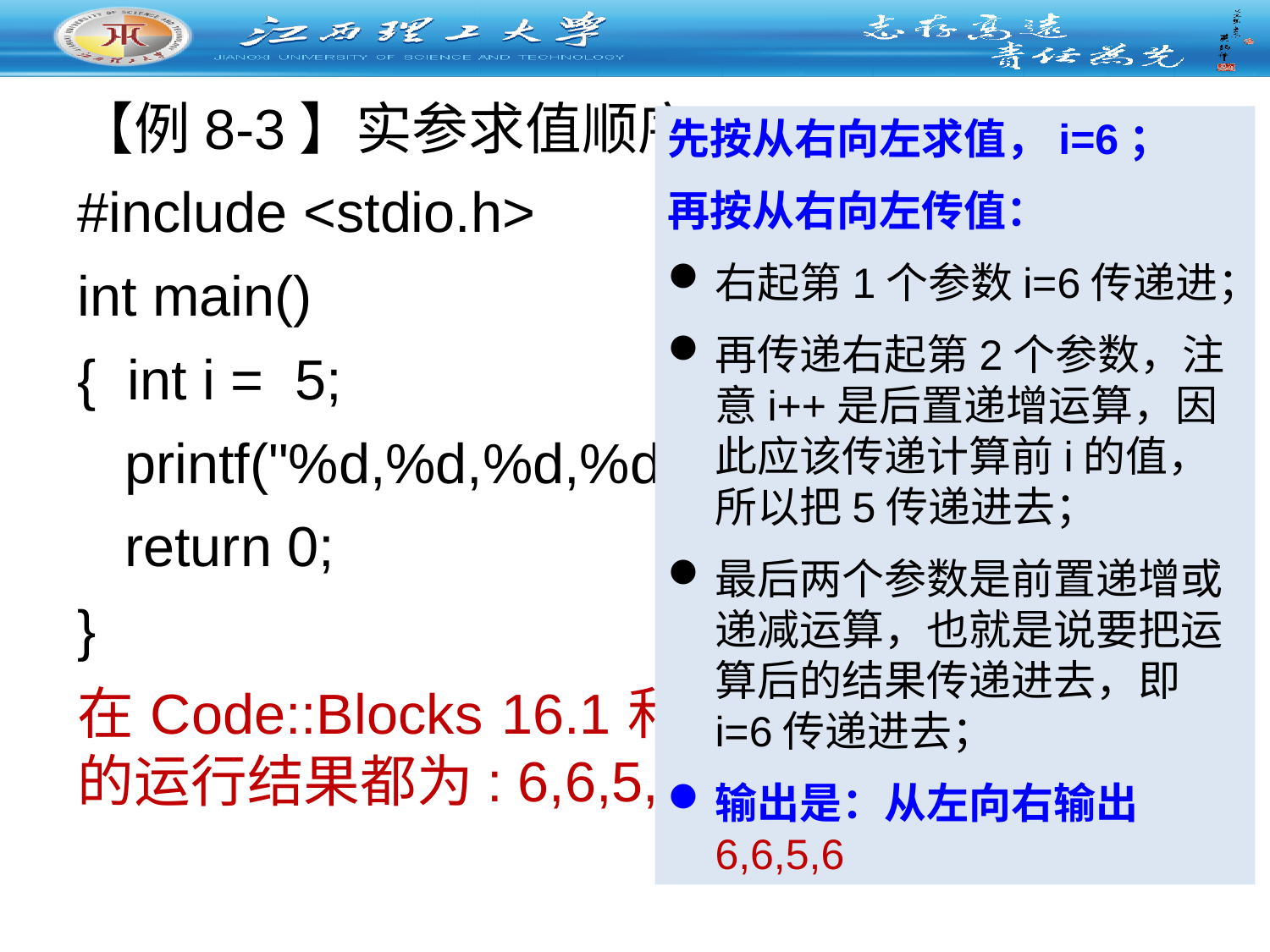

【例8-3】实参求值顺序。
#include <stdio.h>
int main()
{  int i =  5;
   printf("%d,%d,%d,%d\n",++i,--i,i++,i);
   return 0;
}
在Code::Blocks 16.1和Visual C++ 2015中的运行结果都为: 6,6,5,6，为什么？

先按从右向左求值，i=6；
再按从右向左传值：
右起第1个参数i=6传递进；
再传递右起第2个参数，注意i++是后置递增运算，因此应该传递计算前i的值，所以把5传递进去；
最后两个参数是前置递增或递减运算，也就是说要把运算后的结果传递进去，即i=6传递进去；
输出是：从左向右输出6,6,5,6